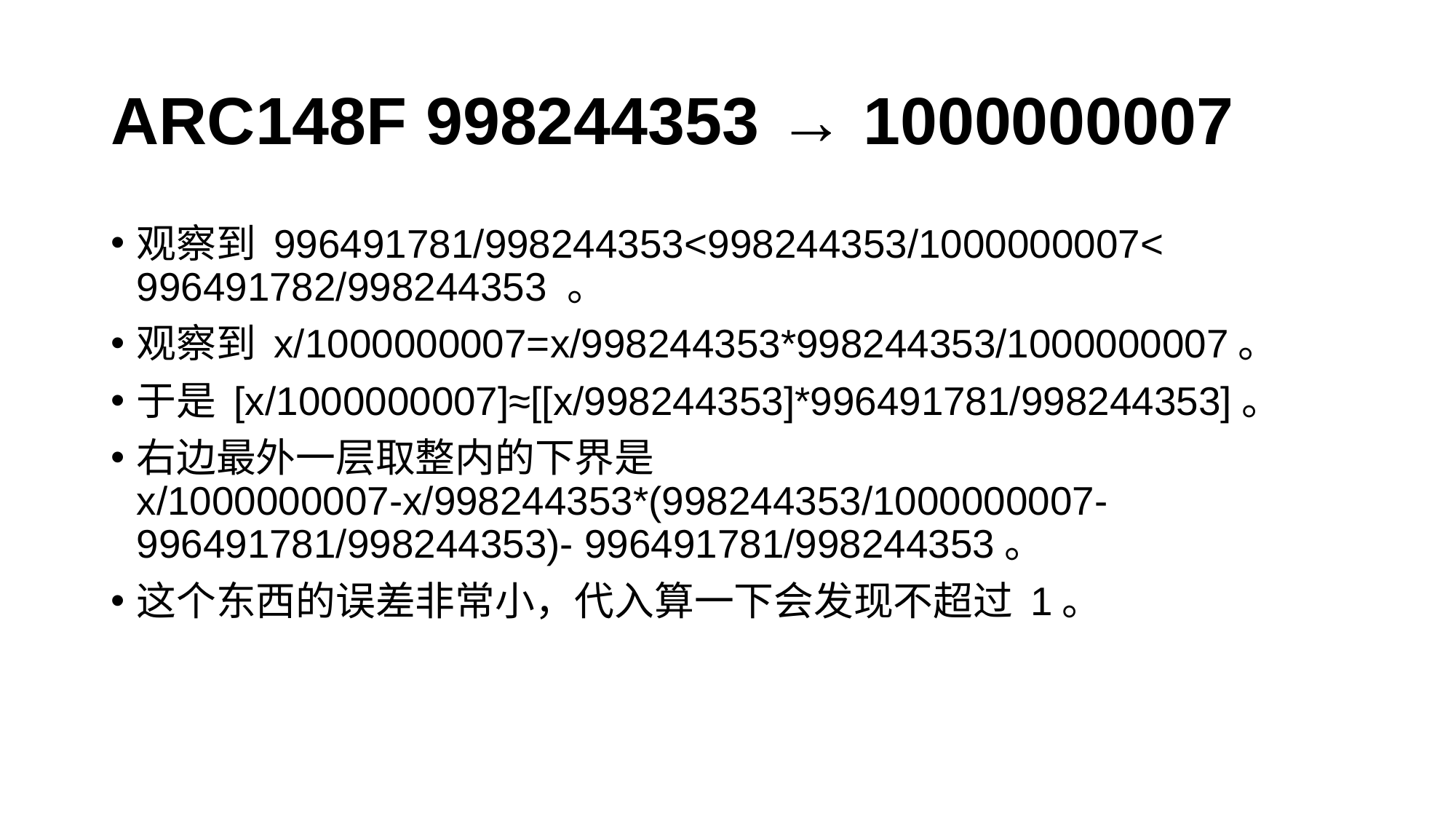

# ARC148F 998244353 → 1000000007
观察到 996491781/998244353​<998244353/1000000007< 996491782/998244353​ 。
观察到 x/​1000000007=x/998244353*998244353/1000000007。
于是 [x/​1000000007]≈[[x/998244353]*996491781/998244353]。
右边最外一层取整内的下界是 x/1000000007-x/998244353*(998244353/1000000007-996491781/998244353)- 996491781/998244353​。
这个东西的误差非常小，代入算一下会发现不超过 1。